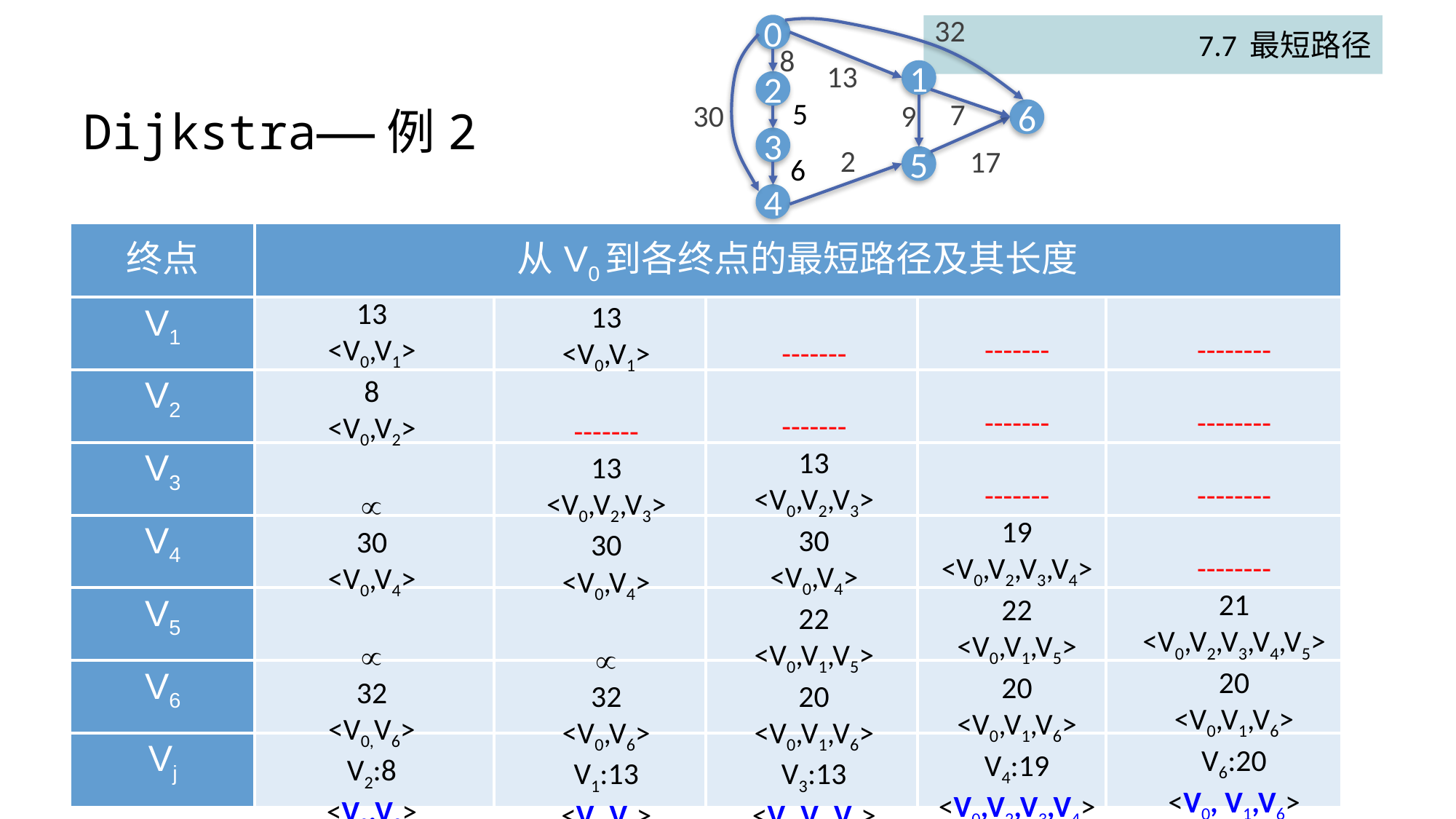

32
0

8
13
1
2
5
7
30
9
6
3
2
17
6
5
4
7.7 最短路径
# Dijkstra——例2
| 终点 | 从V0到各终点的最短路径及其长度 |  |  |  |  |
| --- | --- | --- | --- | --- | --- |
| V1 |  |  |  |  |  |
| V2 |  |  |  |  |  |
| V3 |  |  |  |  |  |
| V4 |  |  |  |  |  |
| V5 |  |  |  |  |  |
| V6 |  |  |  |  |  |
| Vj |  |  |  |  |  |
13
<V0,V1>
8
<V0,V2>

∝
30
<V0,V4>

∝
32
<V0,V6>
V2:8
<V0,V2>

-------

-------

-------
19
<V0,V2,V3,V4>
22
<V0,V1,V5>
20
<V0,V1,V6>
V4:19
<V0,V2,V3,V4>

--------

--------

--------

--------
21
<V0,V2,V3,V4,V5>
20
<V0,V1,V6>
V6:20
<V0, V1,V6>
13
<V0,V1>

-------
13
<V0,V2,V3>
30
<V0,V4>

∝
32
<V0,V6>
V1:13
<V0,V1>

-------

-------
13
<V0,V2,V3>
30
<V0,V4>
22
<V0,V1,V5>
20
<V0,V1,V6>
V3:13
<V0,V2,V3>